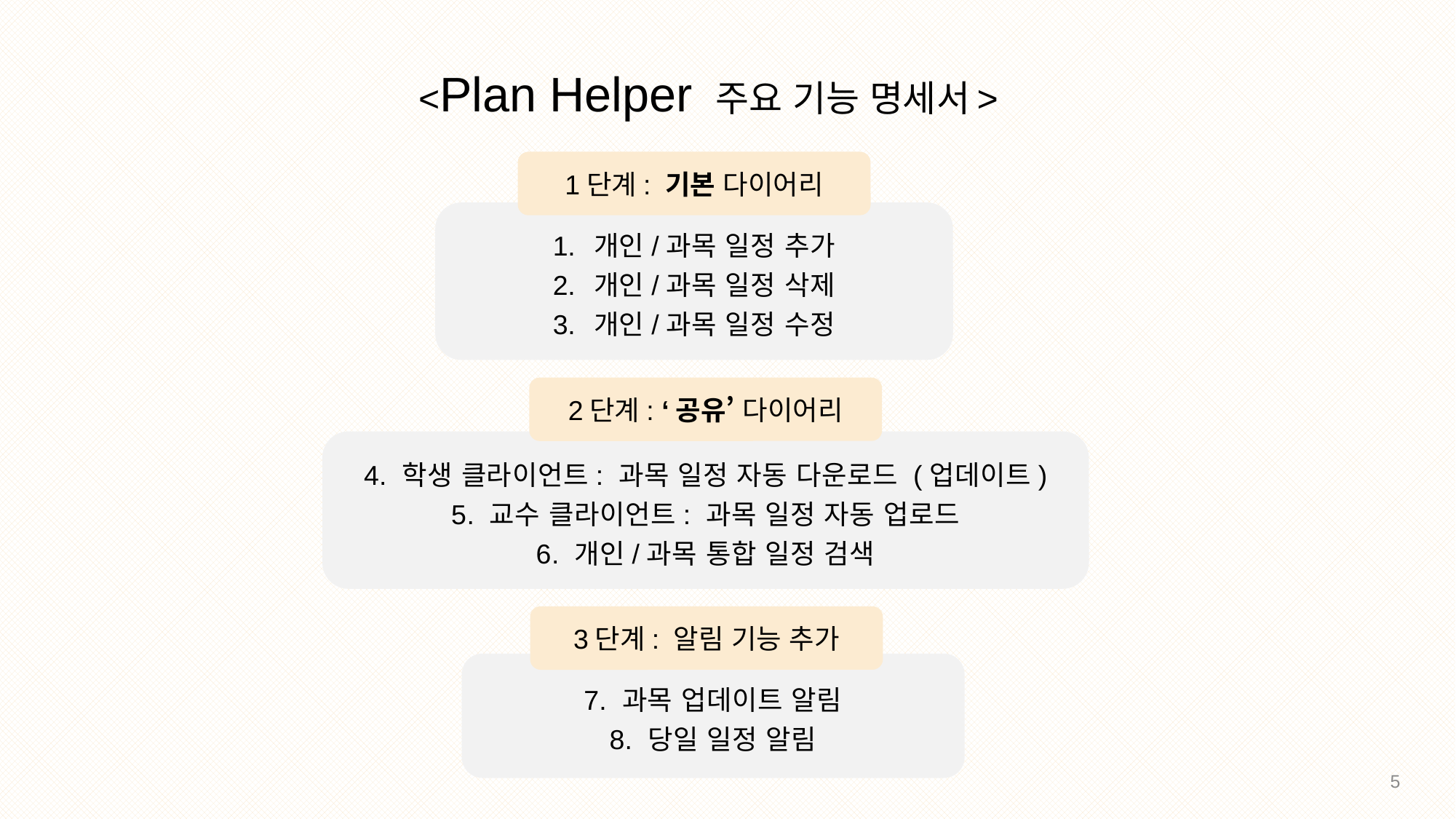

# <Plan Helper 주요 기능 명세서>
1단계: 기본 다이어리
개인/과목 일정 추가
개인/과목 일정 삭제
개인/과목 일정 수정
2단계: ‘공유’ 다이어리
4. 학생 클라이언트: 과목 일정 자동 다운로드 (업데이트)
5. 교수 클라이언트: 과목 일정 자동 업로드
6. 개인/과목 통합 일정 검색
3단계: 알림 기능 추가
7. 과목 업데이트 알림
8. 당일 일정 알림
5